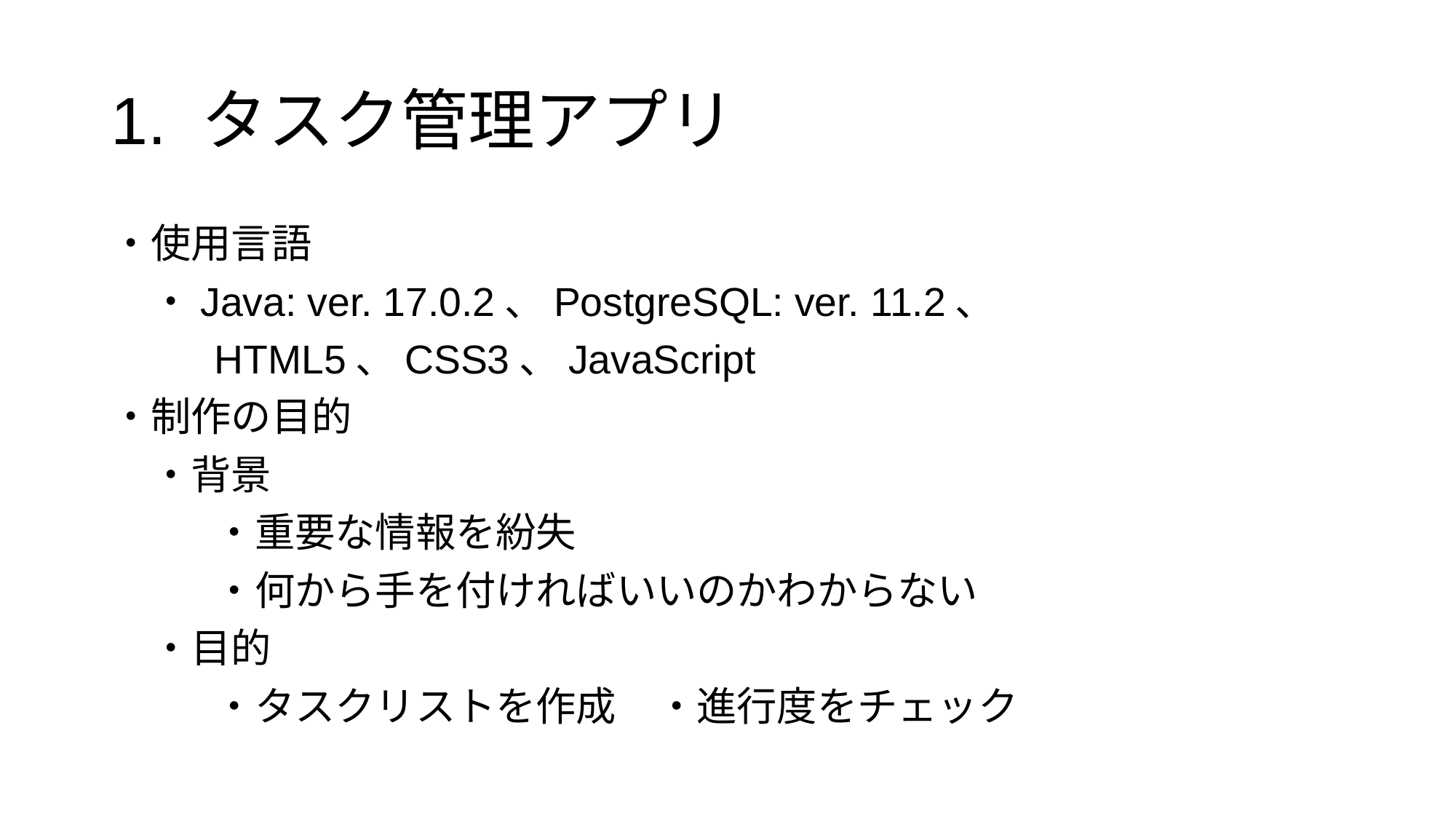

# 1. タスク管理アプリ
・使用言語
　・Java: ver. 17.0.2、PostgreSQL: ver. 11.2、
	HTML5、CSS3、JavaScript
・制作の目的
　・背景
	・重要な情報を紛失
	・何から手を付ければいいのかわからない
　・目的
	・タスクリストを作成　・進行度をチェック